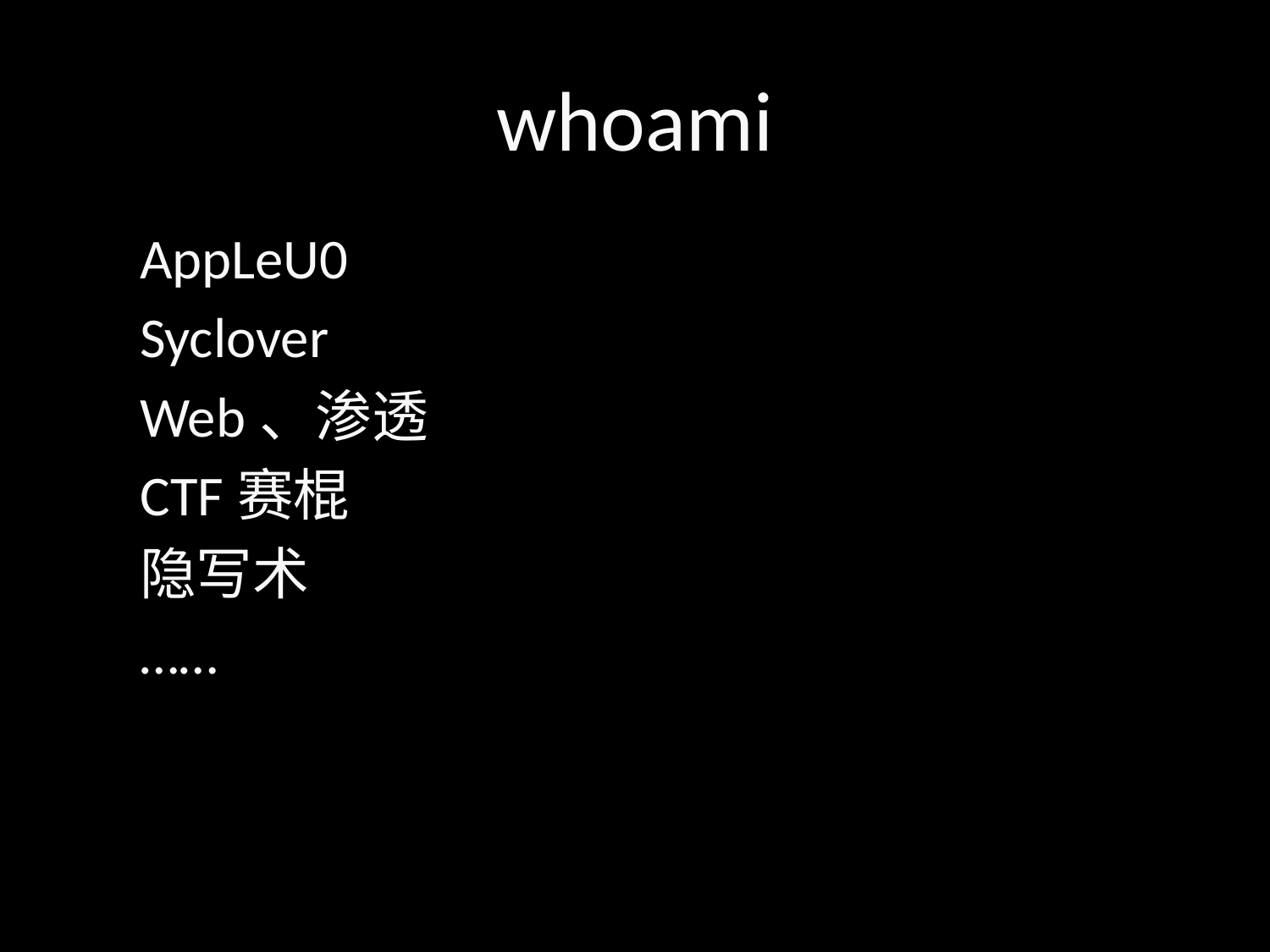

# whoami
AppLeU0
Syclover
Web、渗透
CTF赛棍
隐写术
……